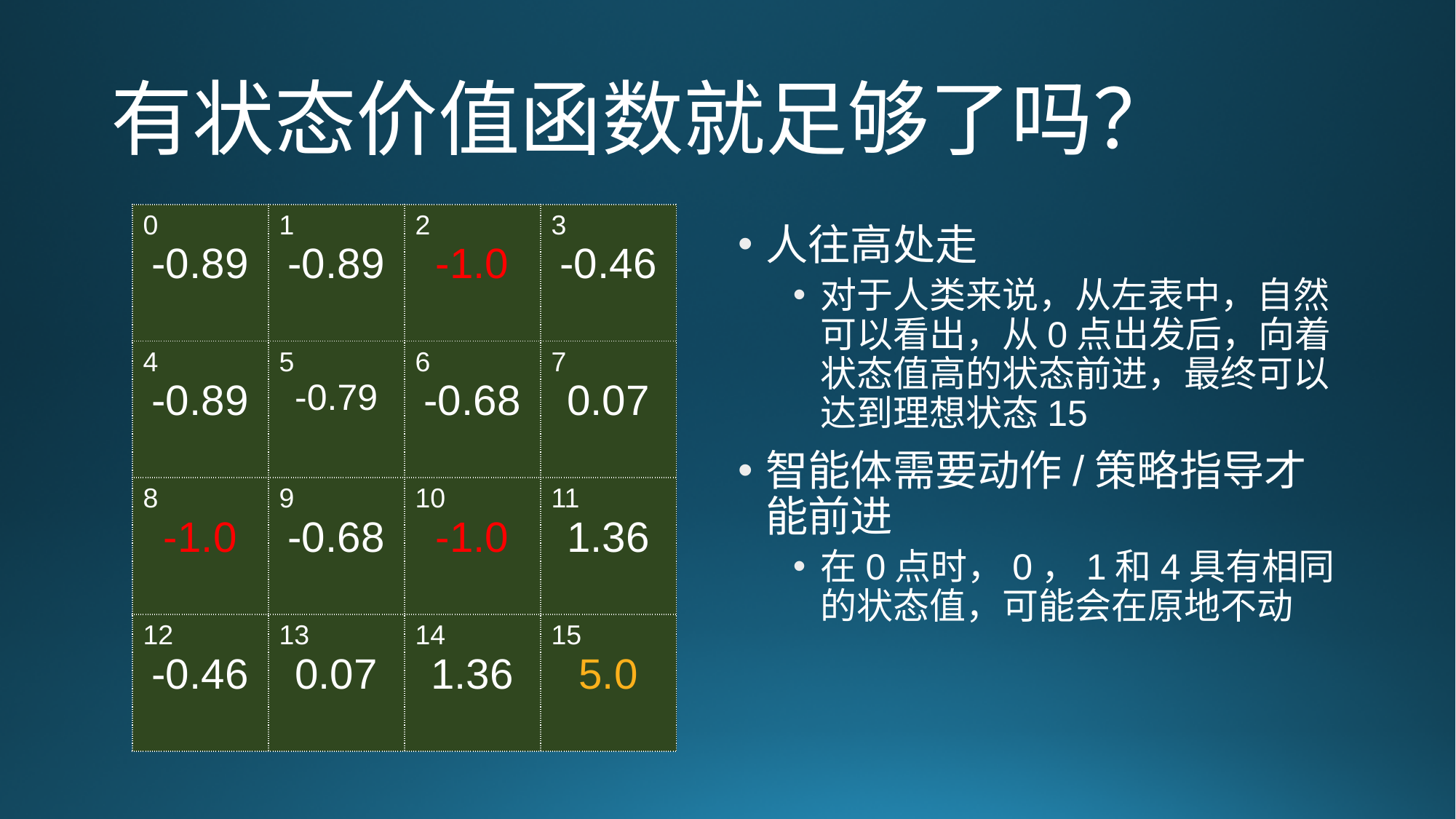

# 有状态价值函数就足够了吗？
| 0 -0.89 | 1 -0.89 | 2 -1.0 | 3 -0.46 |
| --- | --- | --- | --- |
| 4 -0.89 | 5 -0.79 | 6 -0.68 | 7 0.07 |
| 8 -1.0 | 9 -0.68 | 10 -1.0 | 11 1.36 |
| 12 -0.46 | 13 0.07 | 14 1.36 | 15 5.0 |
人往高处走
对于人类来说，从左表中，自然可以看出，从0点出发后，向着状态值高的状态前进，最终可以达到理想状态15
智能体需要动作/策略指导才能前进
在0点时，0，1和4具有相同的状态值，可能会在原地不动